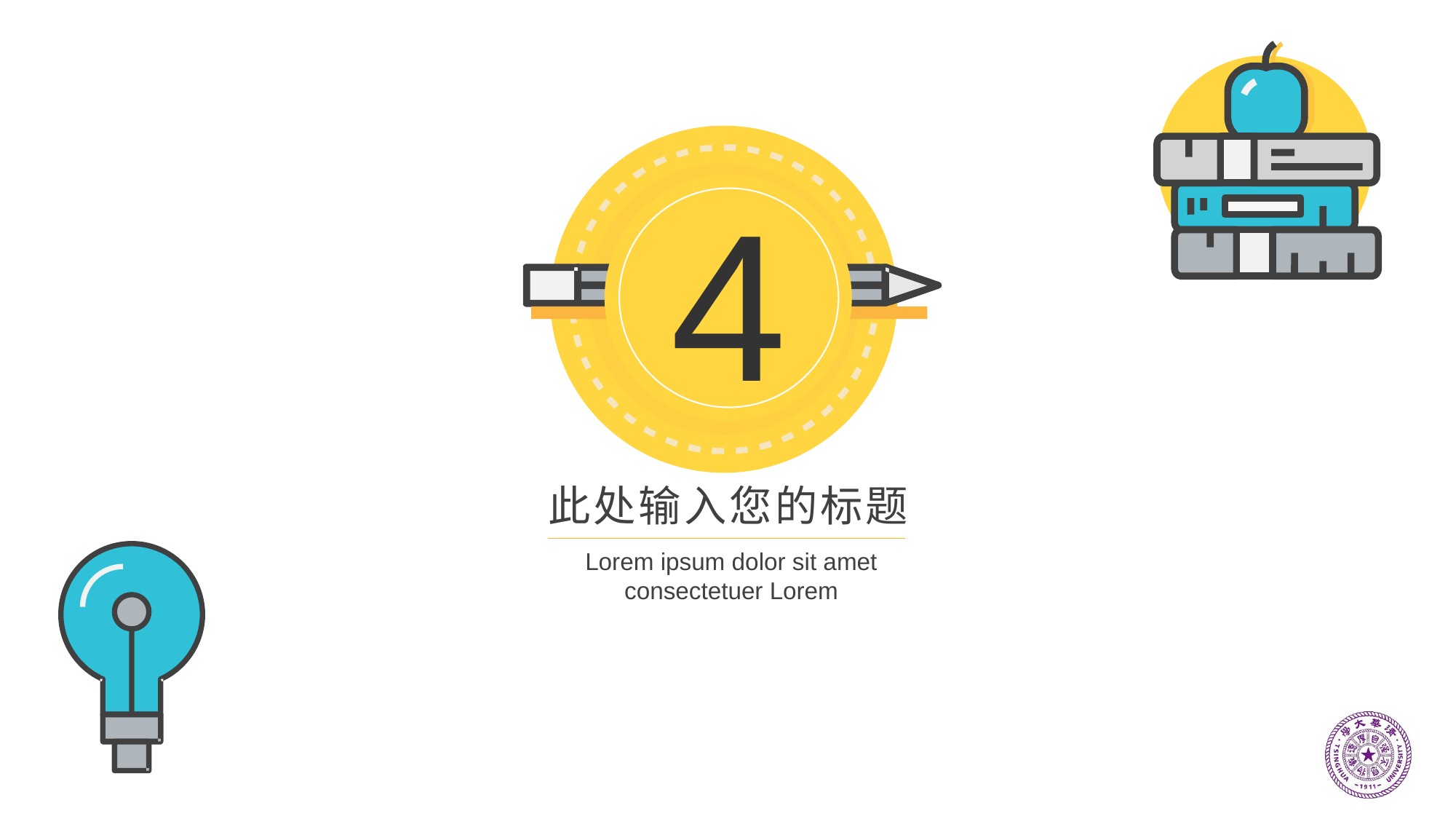

4
此处输入您的标题

Lorem ipsum dolor sit amet consectetuer Lorem